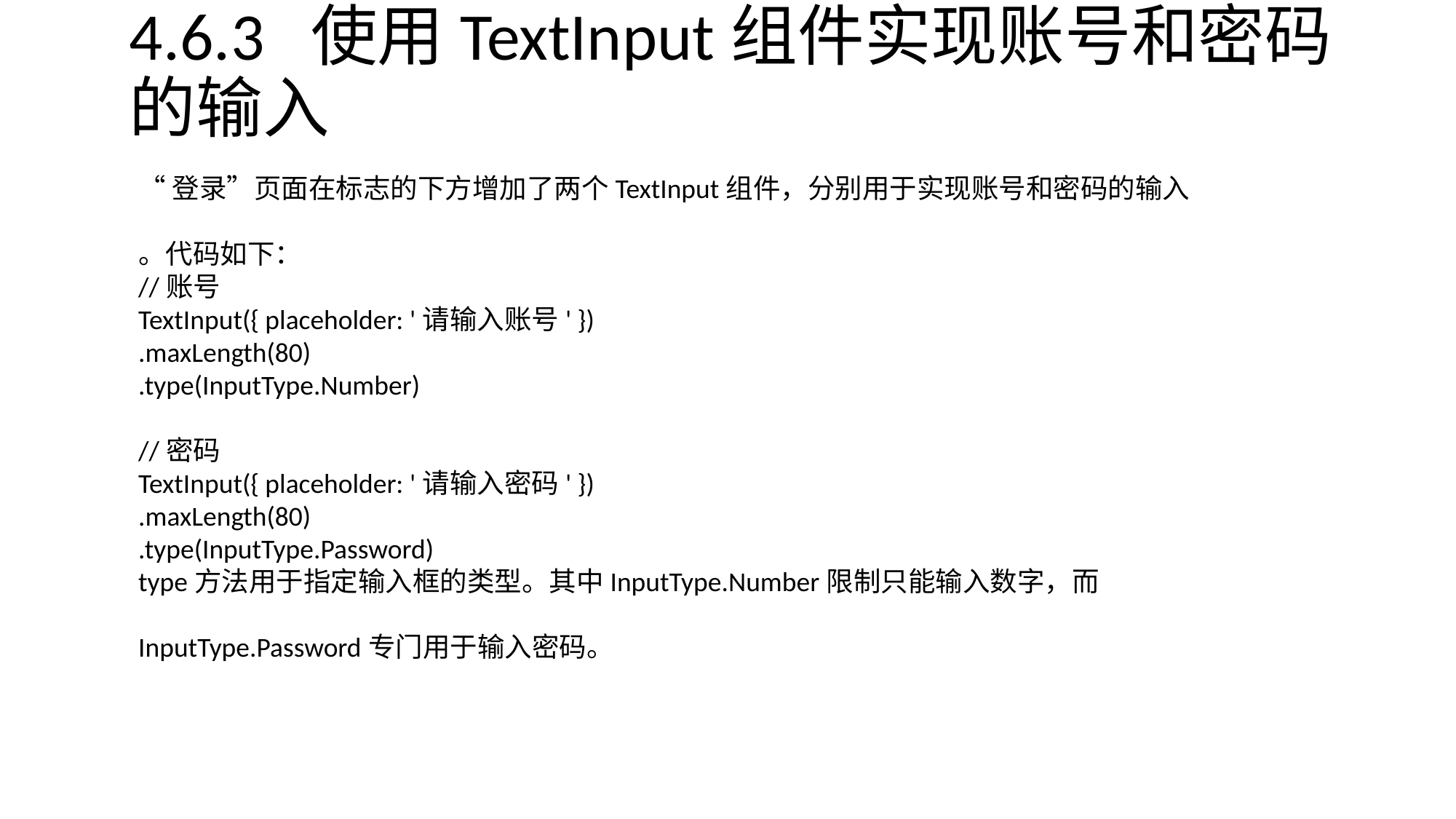

# 4.6.3  使用TextInput组件实现账号和密码的输入
“登录”页面在标志的下方增加了两个TextInput组件，分别用于实现账号和密码的输入

。代码如下：
//账号
TextInput({ placeholder: '请输入账号' })
.maxLength(80)
.type(InputType.Number)

//密码
TextInput({ placeholder: '请输入密码' })
.maxLength(80)
.type(InputType.Password)
type方法用于指定输入框的类型。其中InputType.Number限制只能输入数字，而

InputType.Password专门用于输入密码。